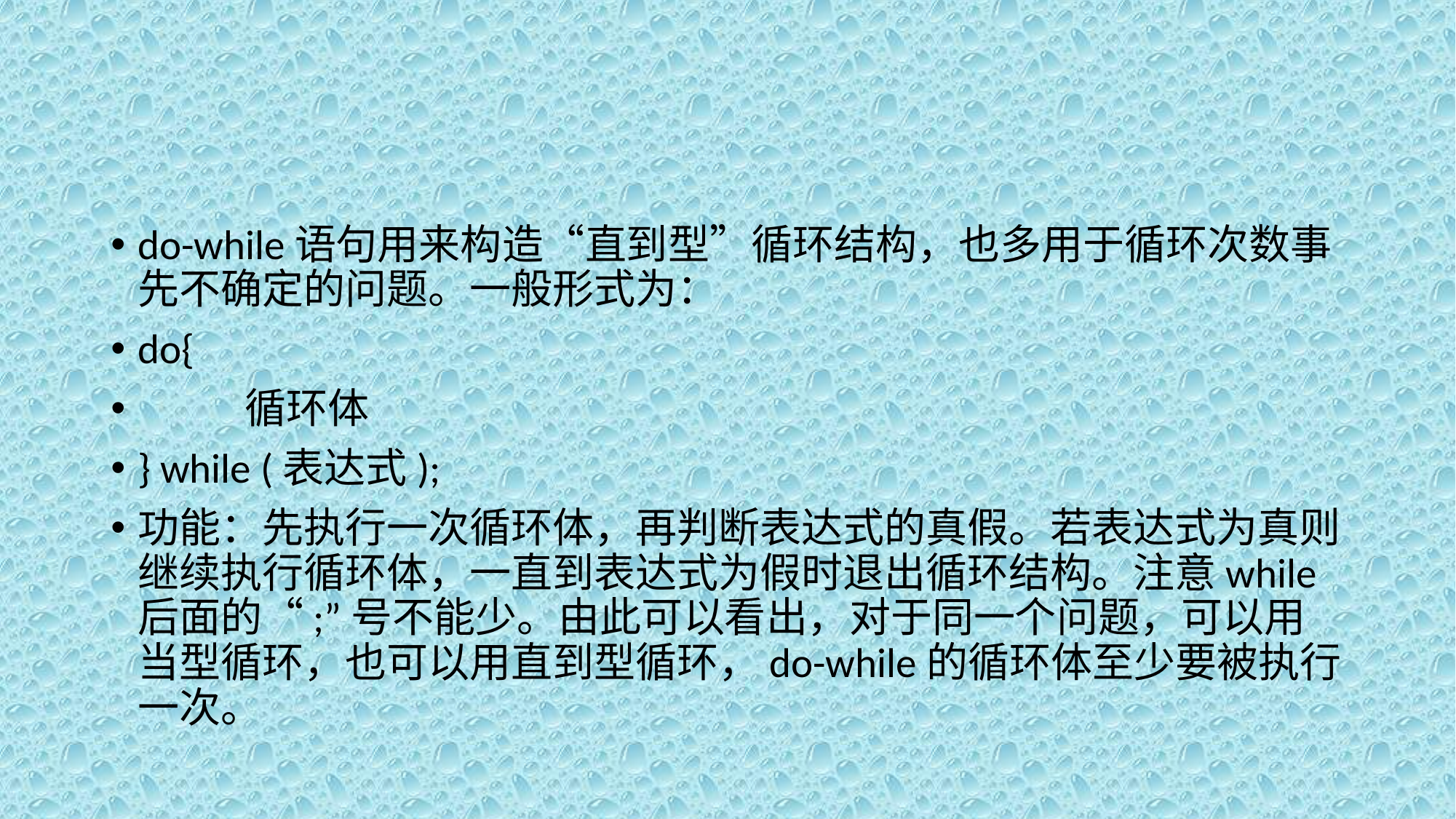

#
do-while语句用来构造“直到型”循环结构，也多用于循环次数事先不确定的问题。一般形式为：
do{
	循环体
} while (表达式);
功能：先执行一次循环体，再判断表达式的真假。若表达式为真则继续执行循环体，一直到表达式为假时退出循环结构。注意while后面的“;”号不能少。由此可以看出，对于同一个问题，可以用当型循环，也可以用直到型循环，do-while的循环体至少要被执行一次。